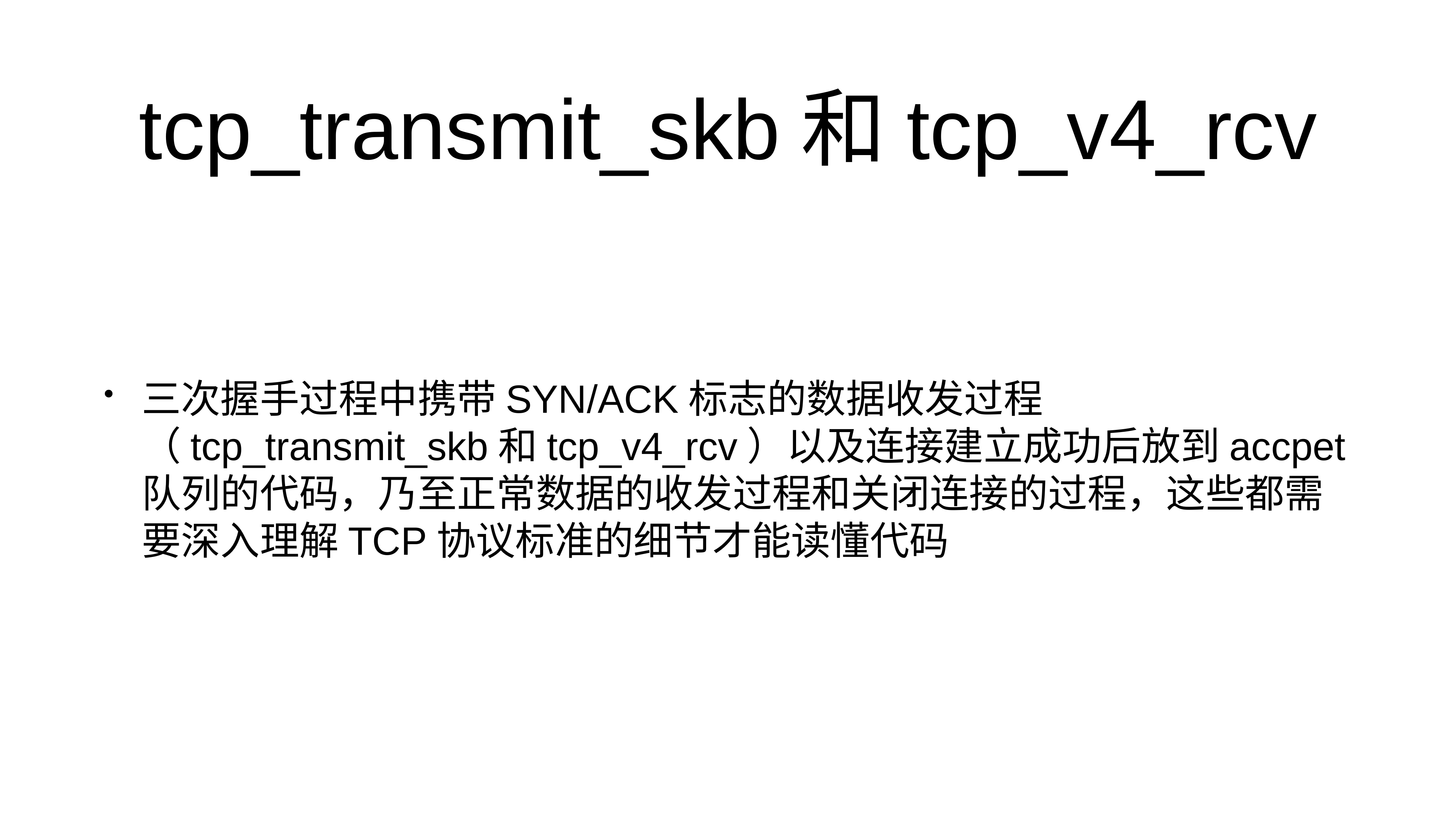

# tcp_transmit_skb和tcp_v4_rcv
三次握手过程中携带SYN/ACK标志的数据收发过程（tcp_transmit_skb和tcp_v4_rcv）以及连接建立成功后放到accpet队列的代码，乃至正常数据的收发过程和关闭连接的过程，这些都需要深入理解TCP协议标准的细节才能读懂代码